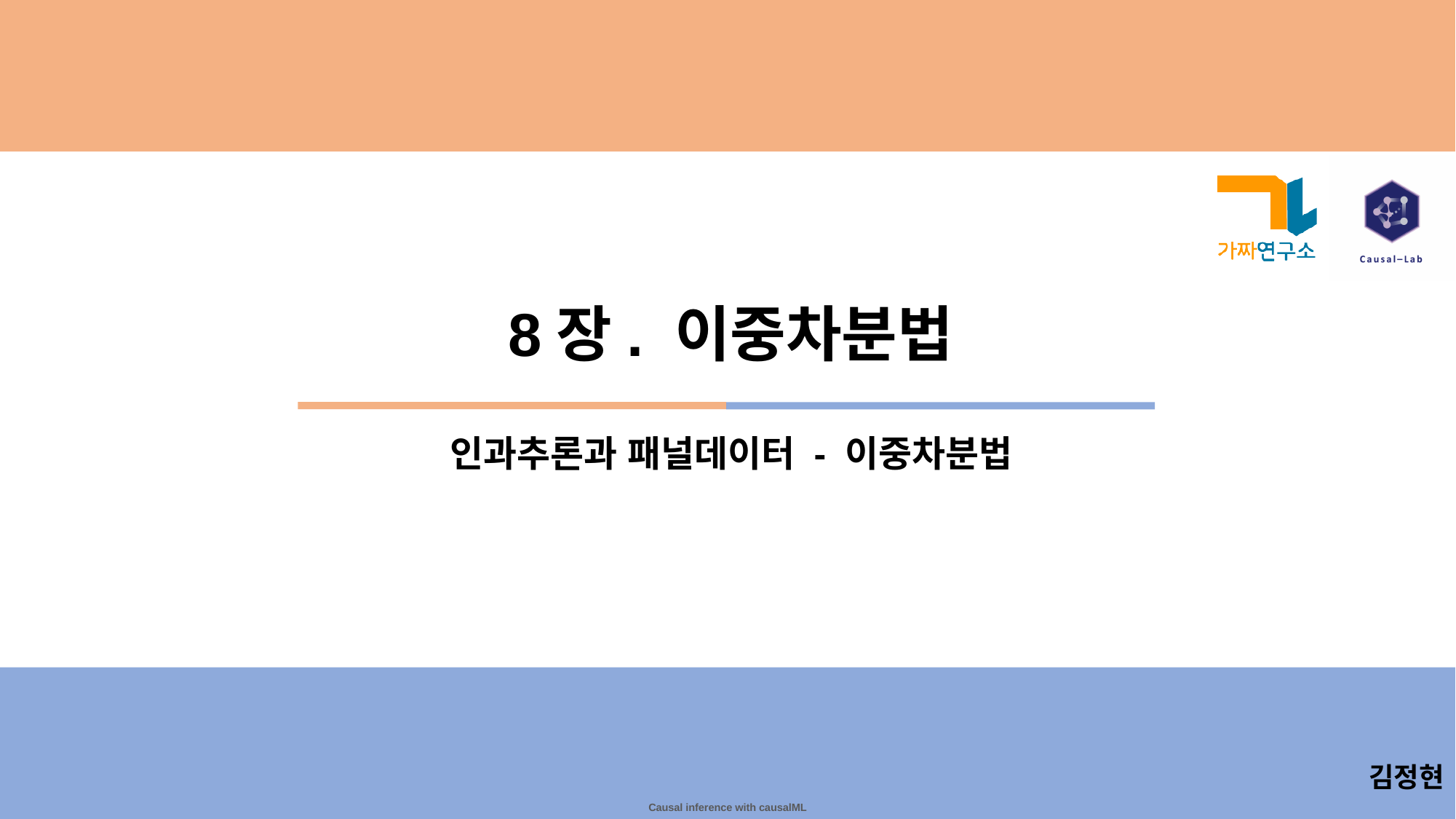

8장. 이중차분법
인과추론과 패널데이터 - 이중차분법
김정현